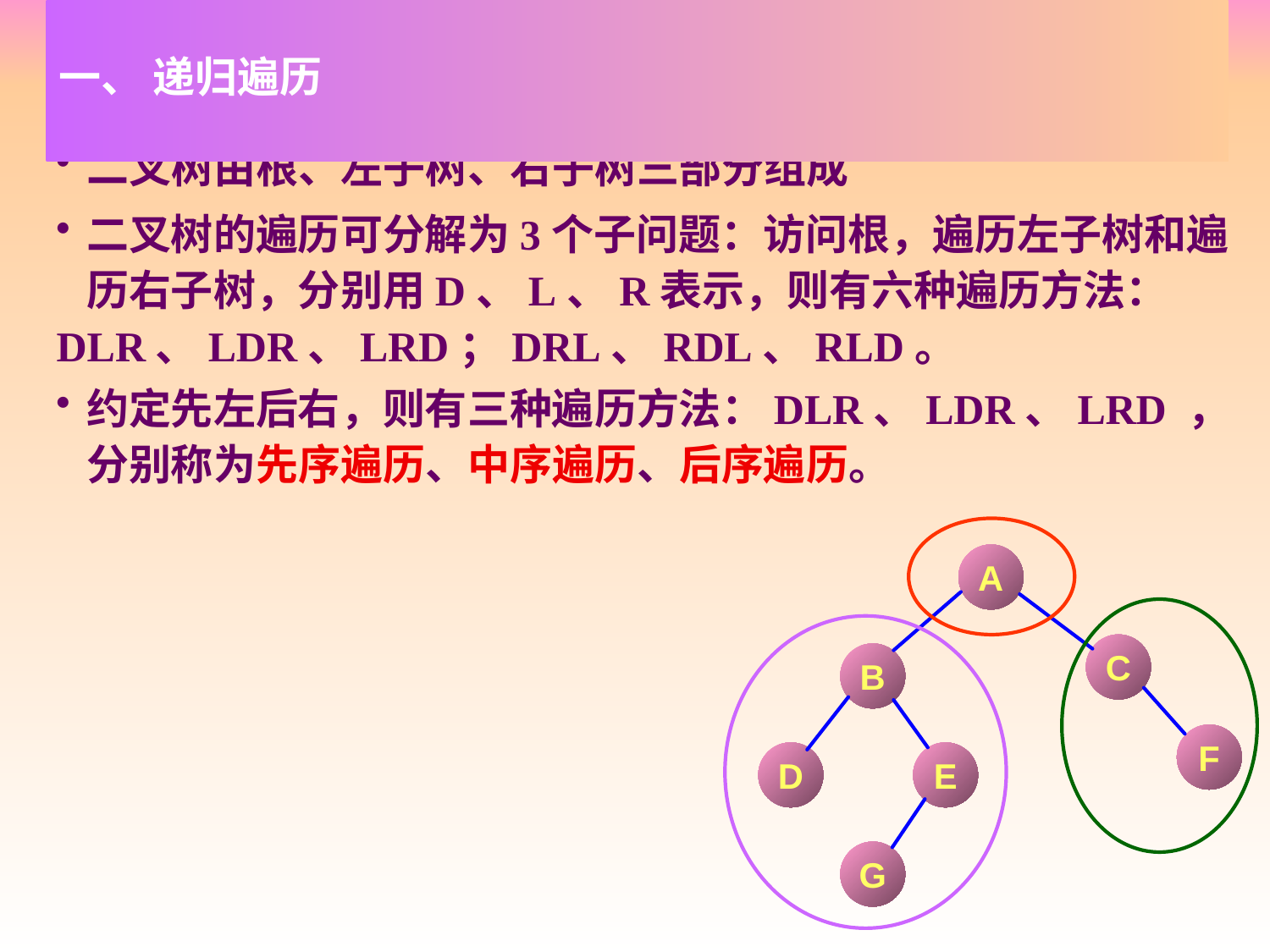

# 一、 递归遍历
二叉树由根、左子树、右子树三部分组成
二叉树的遍历可分解为3个子问题：访问根，遍历左子树和遍历右子树，分别用D、L、R表示，则有六种遍历方法：
DLR、LDR、LRD；DRL、RDL、RLD。

约定先左后右，则有三种遍历方法：DLR、LDR、LRD ，分别称为先序遍历、中序遍历、后序遍历。

A

C
B

F
D
E

G